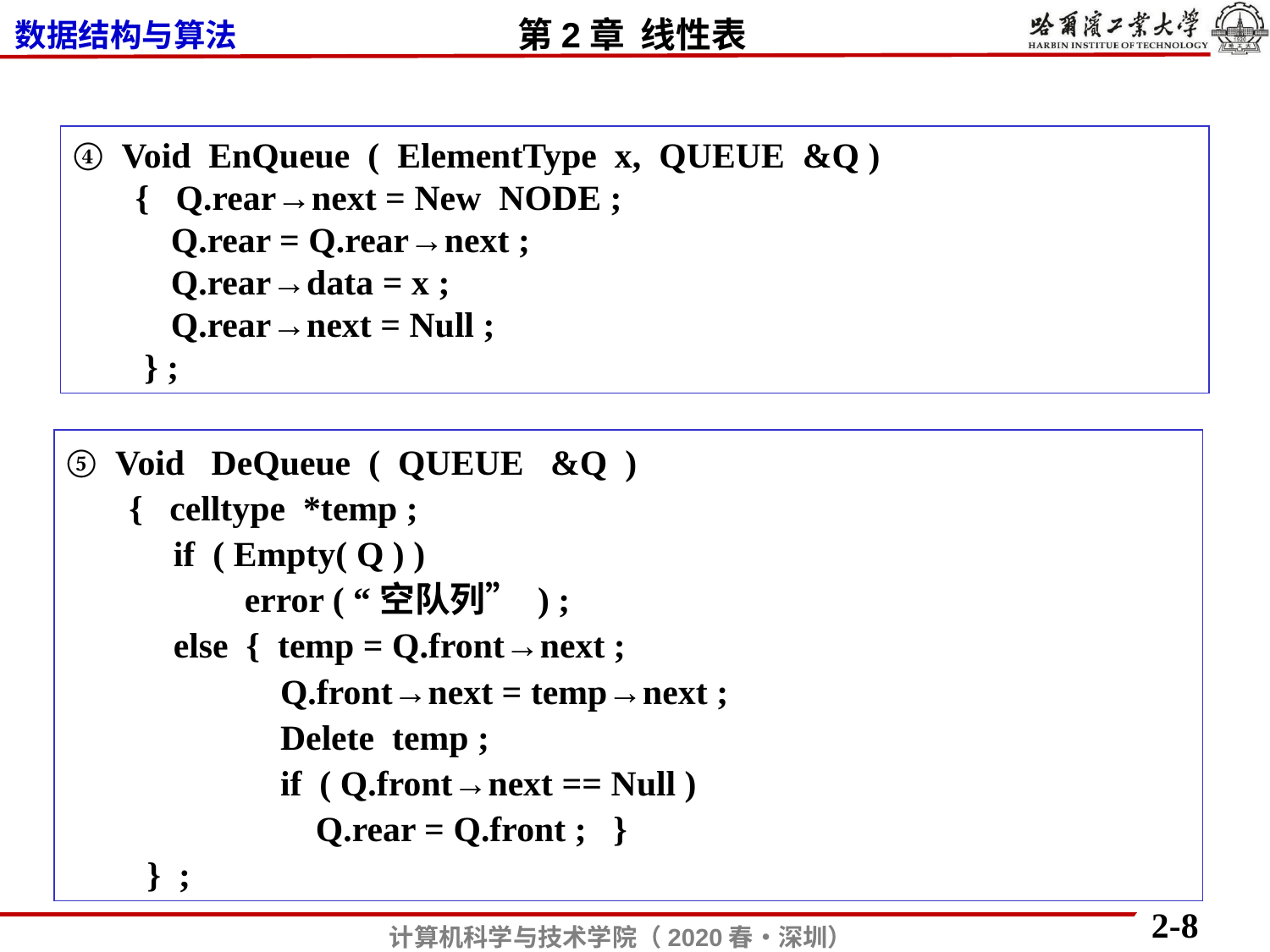

④  Void  EnQueue  (  ElementType  x,  QUEUE  &Q )
       {   Q.rear→next = New  NODE ;
           Q.rear = Q.rear→next ;
           Q.rear→data = x ;
           Q.rear→next = Null ;
        } ;
⑤  Void   DeQueue  (  QUEUE   &Q  )
       {   celltype  *temp ;
            if  ( Empty( Q ) )
                    error ( “空队列” ) ;
            else  {  temp = Q.front→next ;
                        Q.front→next = temp→next ;
                        Delete  temp ;
                        if  ( Q.front→next == Null )
                            Q.rear = Q.front ;   }
         }  ;